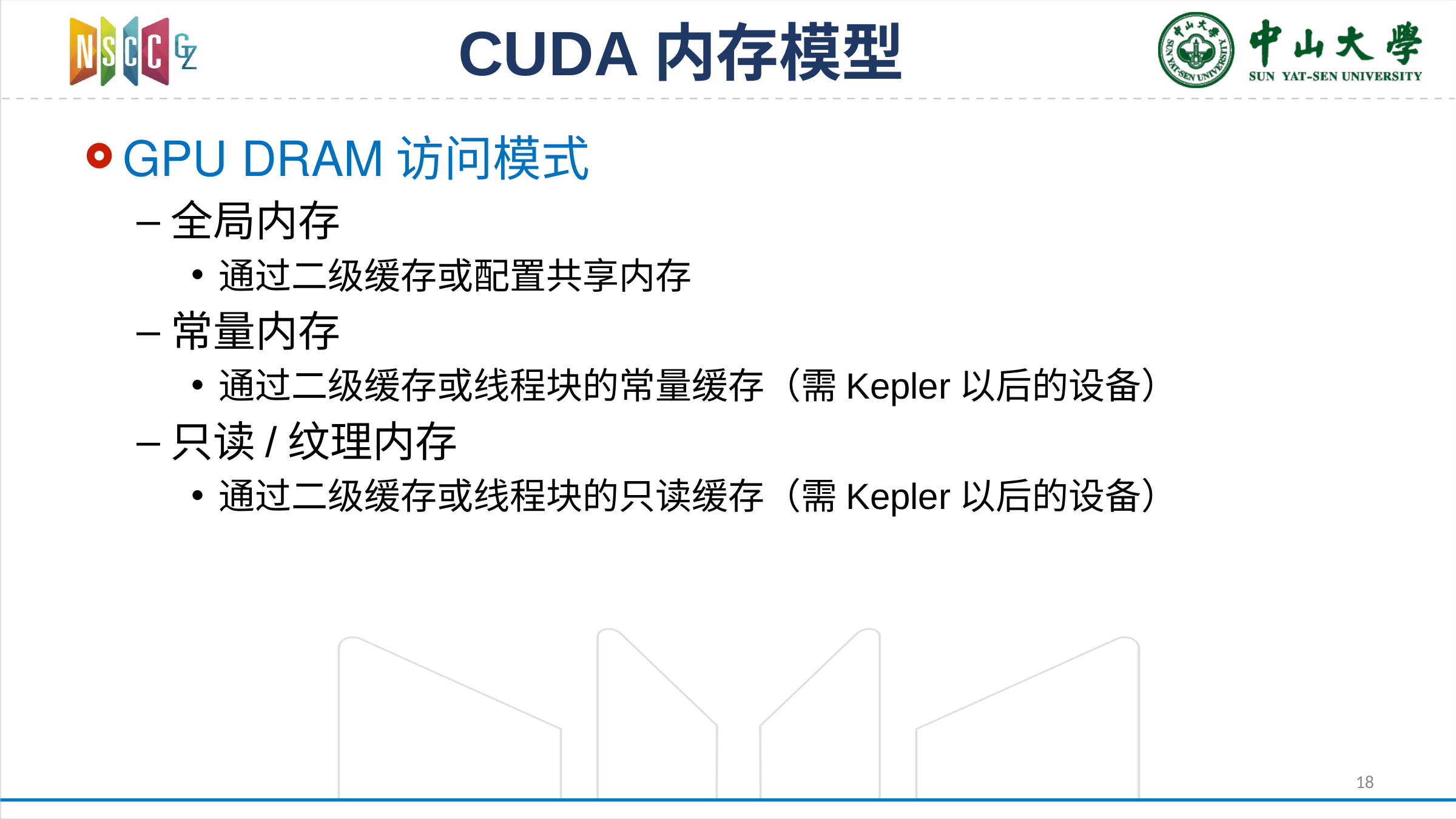

# CUDA内存模型
GPU DRAM访问模式
全局内存
通过二级缓存或配置共享内存
常量内存
通过二级缓存或线程块的常量缓存（需Kepler以后的设备）
只读/纹理内存
通过二级缓存或线程块的只读缓存（需Kepler以后的设备）
18